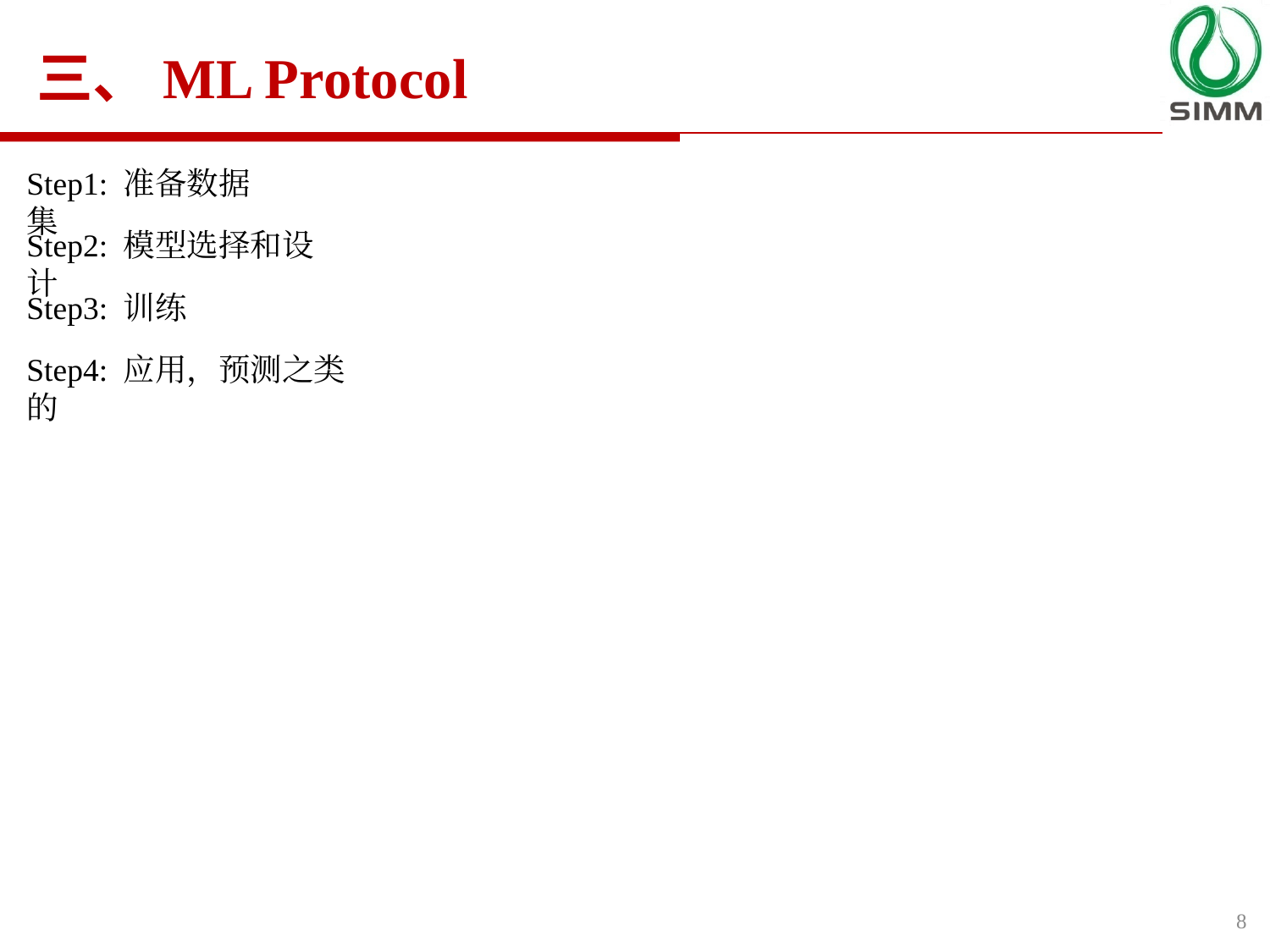

三、ML Protocol

Step1: 准备数据集
Step2: 模型选择和设计
Step3: 训练
Step4: 应用，预测之类的
8